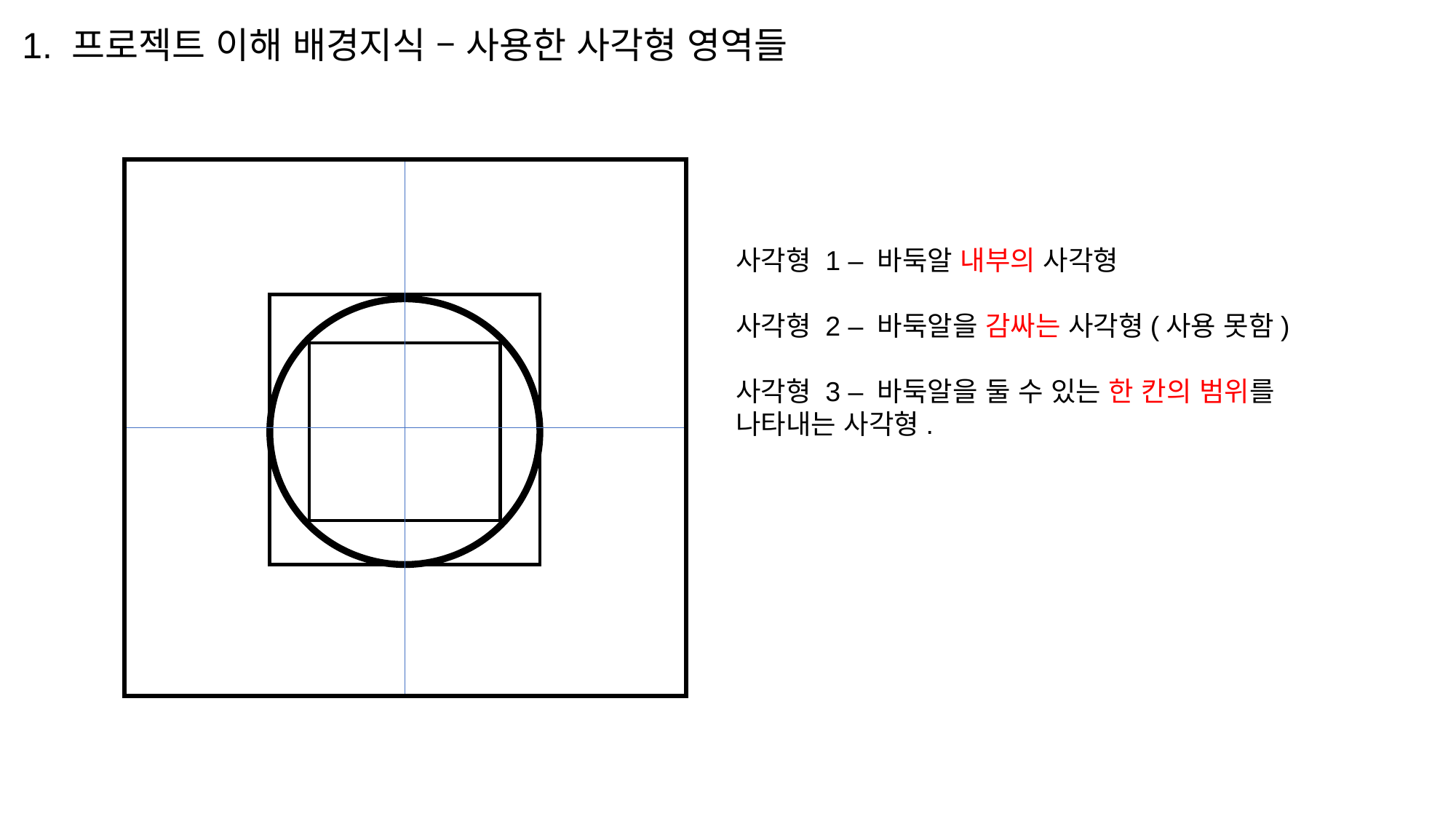

# 1. 프로젝트 이해 배경지식 – 사용한 사각형 영역들

사각형 1 – 바둑알 내부의 사각형

사각형 2 – 바둑알을 감싸는 사각형(사용 못함)

사각형 3 – 바둑알을 둘 수 있는 한 칸의 범위를 나타내는 사각형.